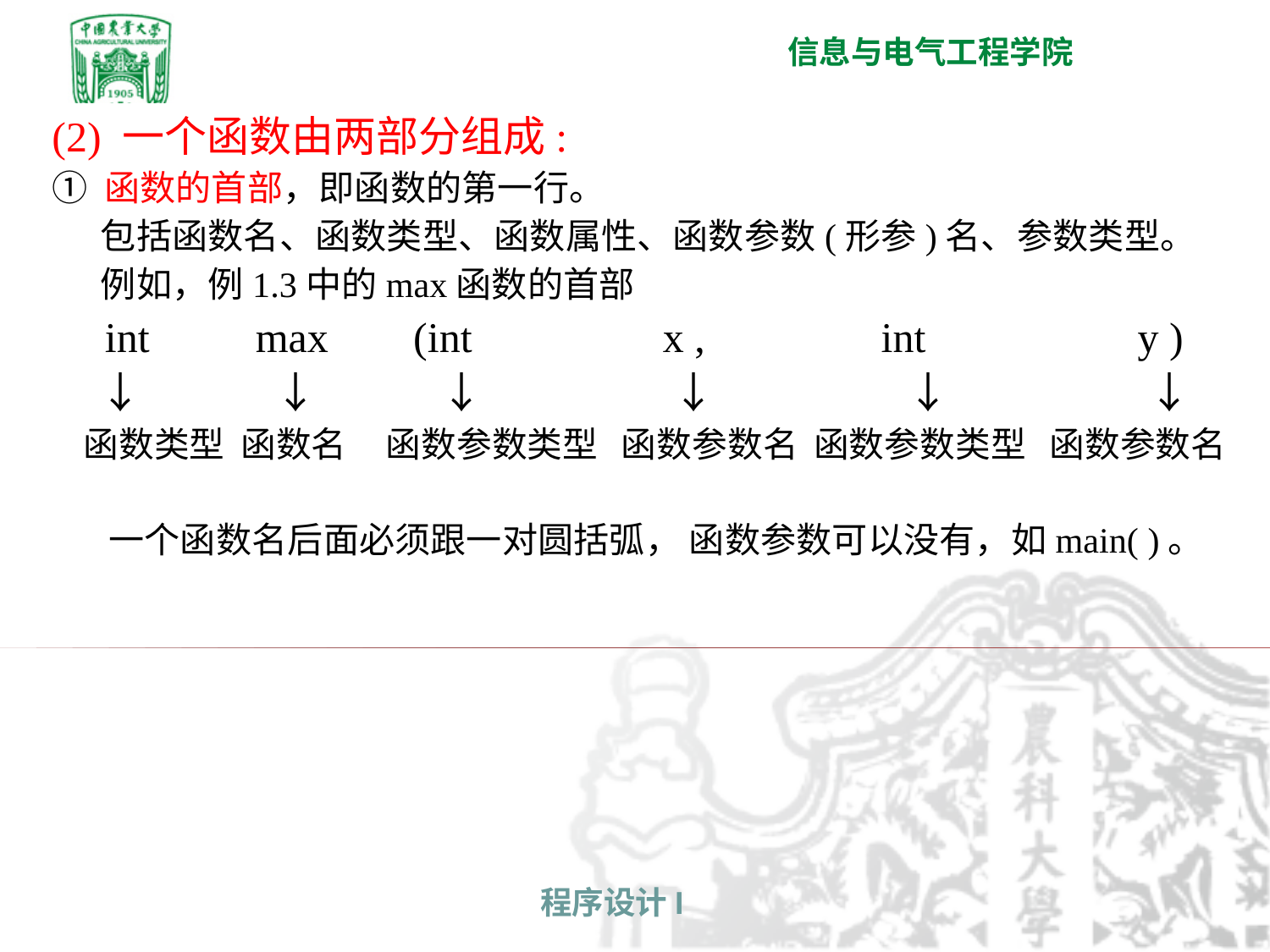

(2) 一个函数由两部分组成:
① 函数的首部，即函数的第一行。
     包括函数名、函数类型、函数属性、函数参数(形参)名、参数类型。
     例如，例1.3中的max函数的首部
     int          max        (int                  x ,    　　   int                    y )
     ↓              ↓             ↓                    ↓         　　 ↓                     ↓
  函数类型  函数名     函数参数类型   函数参数名  函数参数类型   函数参数名

      一个函数名后面必须跟一对圆括弧， 函数参数可以没有，如main( )。